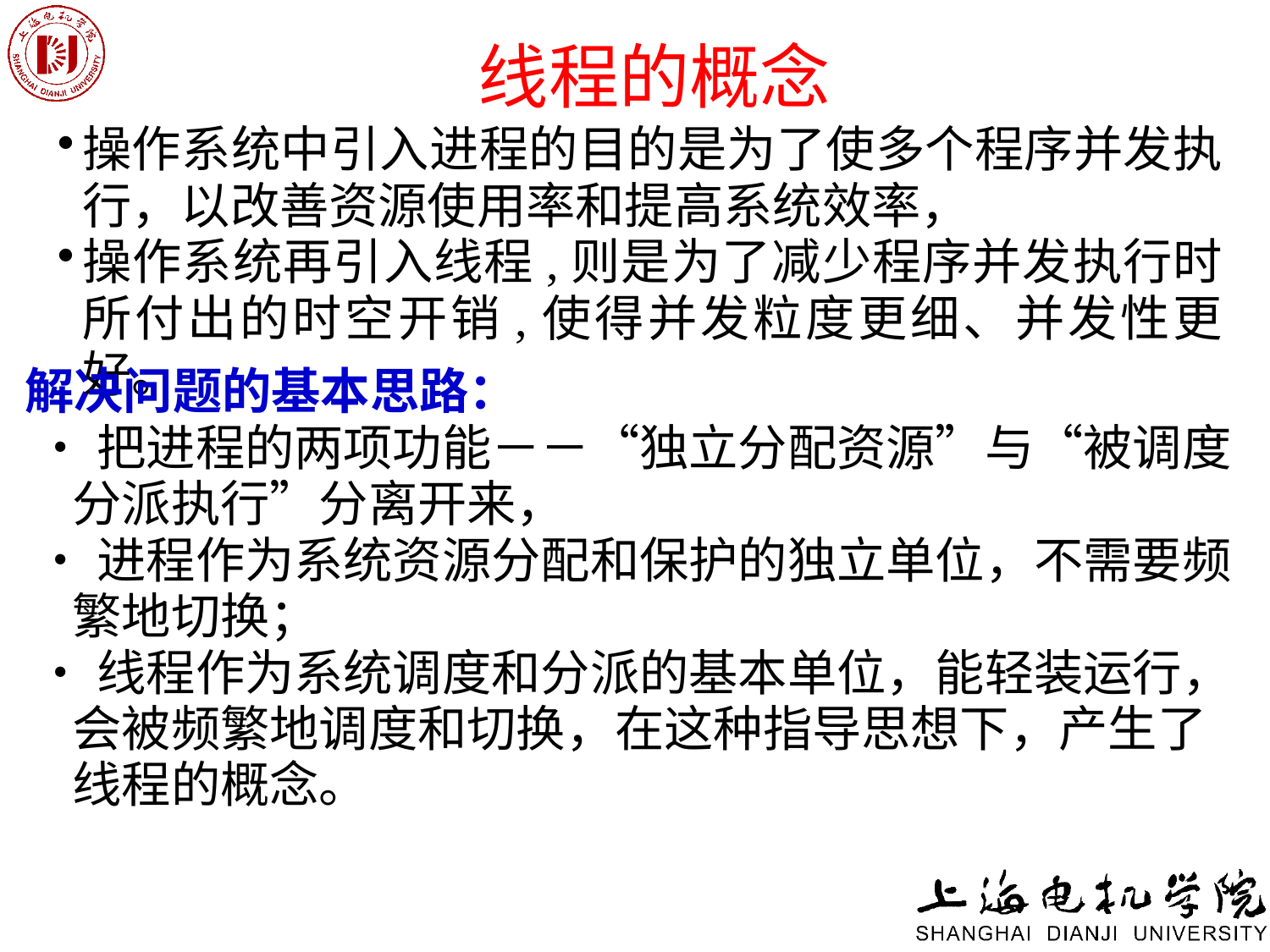

# 线程的概念
操作系统中引入进程的目的是为了使多个程序并发执行，以改善资源使用率和提高系统效率，
操作系统再引入线程,则是为了减少程序并发执行时所付出的时空开销,使得并发粒度更细、并发性更好。
解决问题的基本思路：
 •把进程的两项功能－－“独立分配资源”与“被调度分派执行”分离开来，
 •进程作为系统资源分配和保护的独立单位，不需要频繁地切换；
 •线程作为系统调度和分派的基本单位，能轻装运行，会被频繁地调度和切换，在这种指导思想下，产生了线程的概念。